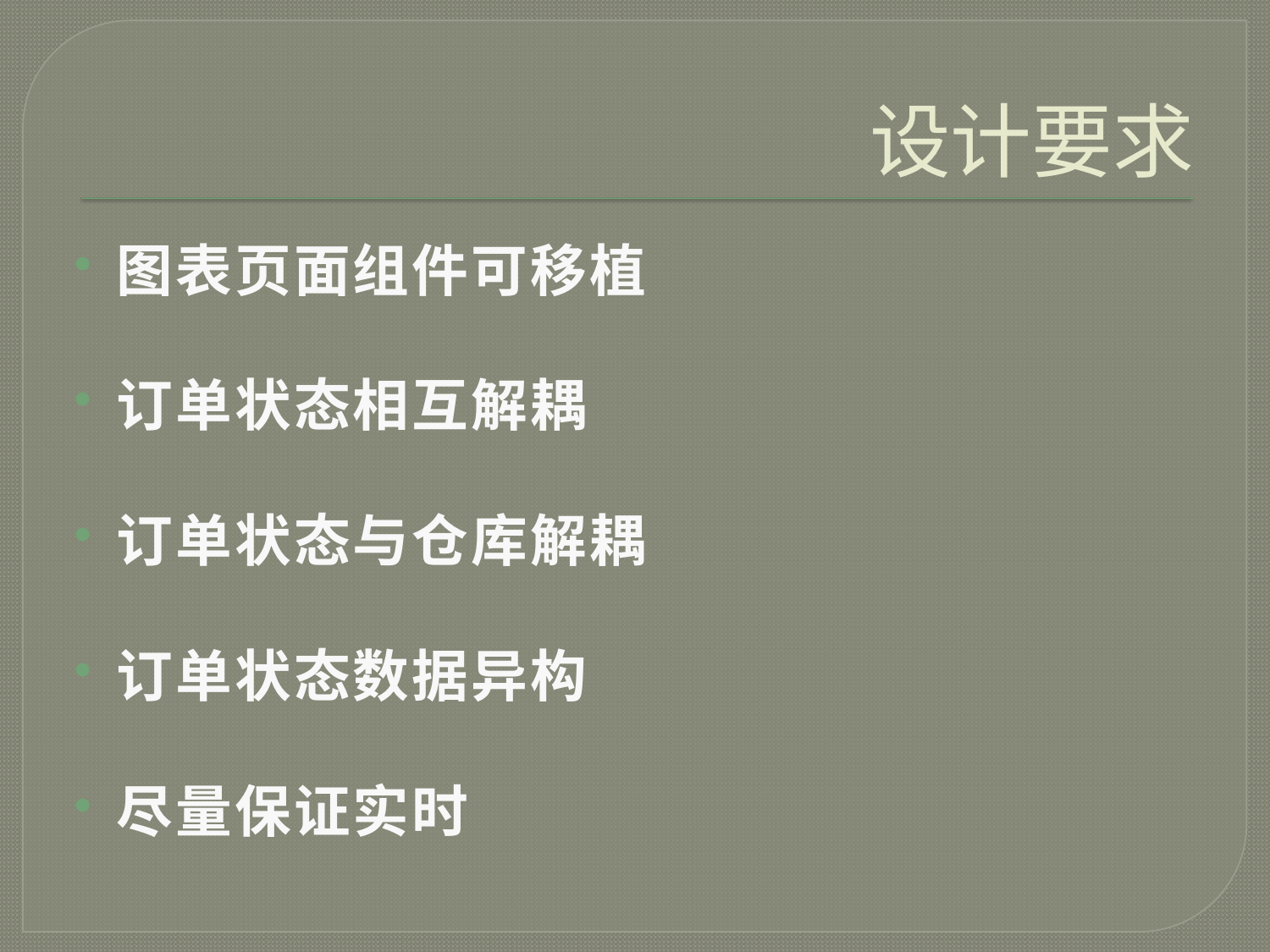

# 设计要求
图表页面组件可移植

订单状态相互解耦

订单状态与仓库解耦

订单状态数据异构

尽量保证实时